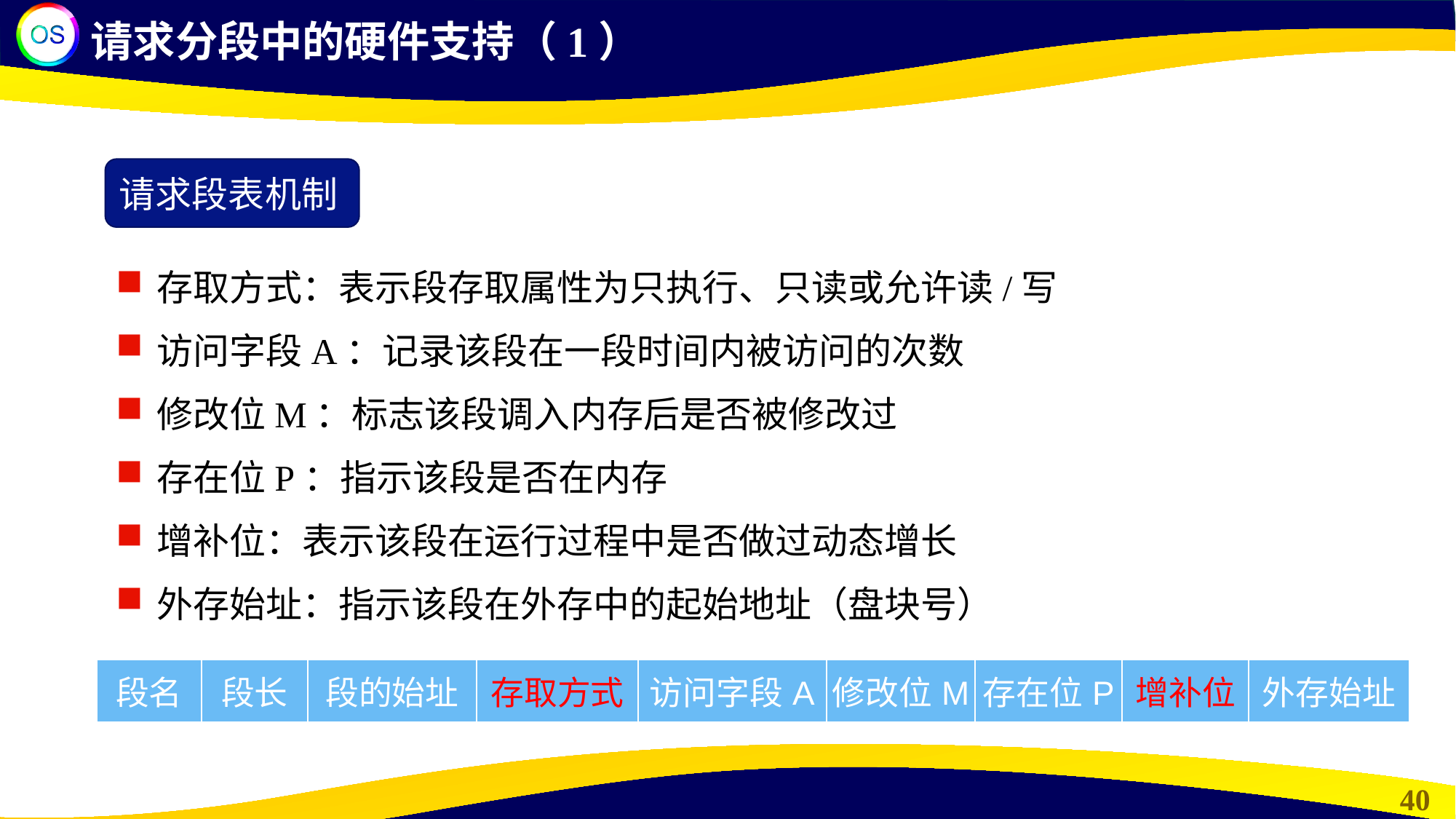

请求分段中的硬件支持（1）
请求段表机制
存取方式：表示段存取属性为只执行、只读或允许读/写
访问字段A：记录该段在一段时间内被访问的次数
修改位M：标志该段调入内存后是否被修改过
存在位P：指示该段是否在内存
增补位：表示该段在运行过程中是否做过动态增长
外存始址：指示该段在外存中的起始地址（盘块号）
| 段名 | 段长 | 段的始址 | 存取方式 | 访问字段A | 修改位M | 存在位P | 增补位 | 外存始址 |
| --- | --- | --- | --- | --- | --- | --- | --- | --- |